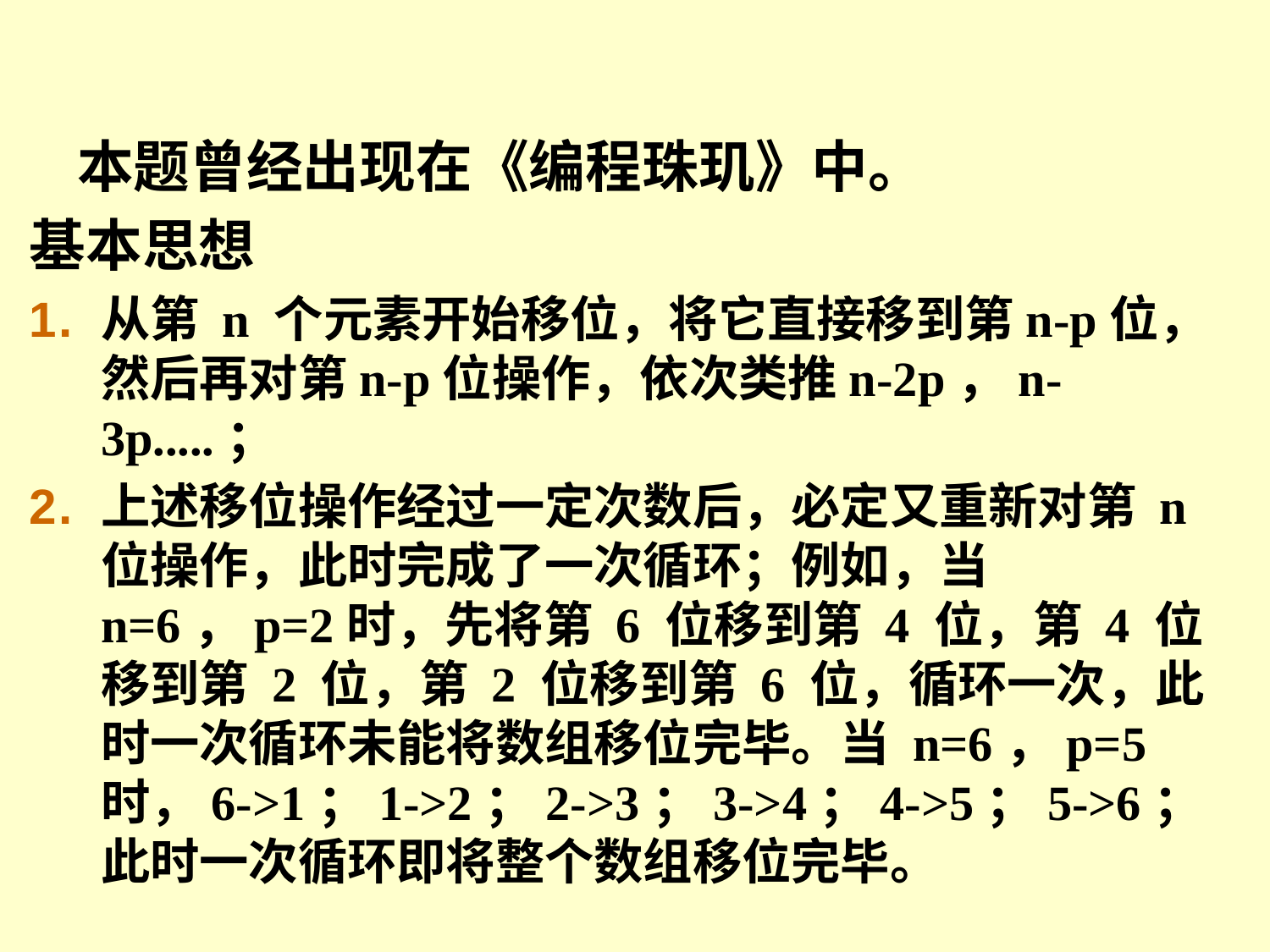

本题曾经出现在《编程珠玑》中。
基本思想
从第 n 个元素开始移位，将它直接移到第n-p位，然后再对第n-p位操作，依次类推n-2p，n-3p.....；
上述移位操作经过一定次数后，必定又重新对第 n 位操作，此时完成了一次循环；例如，当 n=6，p=2时，先将第 6 位移到第 4 位，第 4 位移到第 2 位，第 2 位移到第 6 位，循环一次，此时一次循环未能将数组移位完毕。当 n=6，p=5 时，6->1；1->2；2->3；3->4；4->5；5->6；此时一次循环即将整个数组移位完毕。